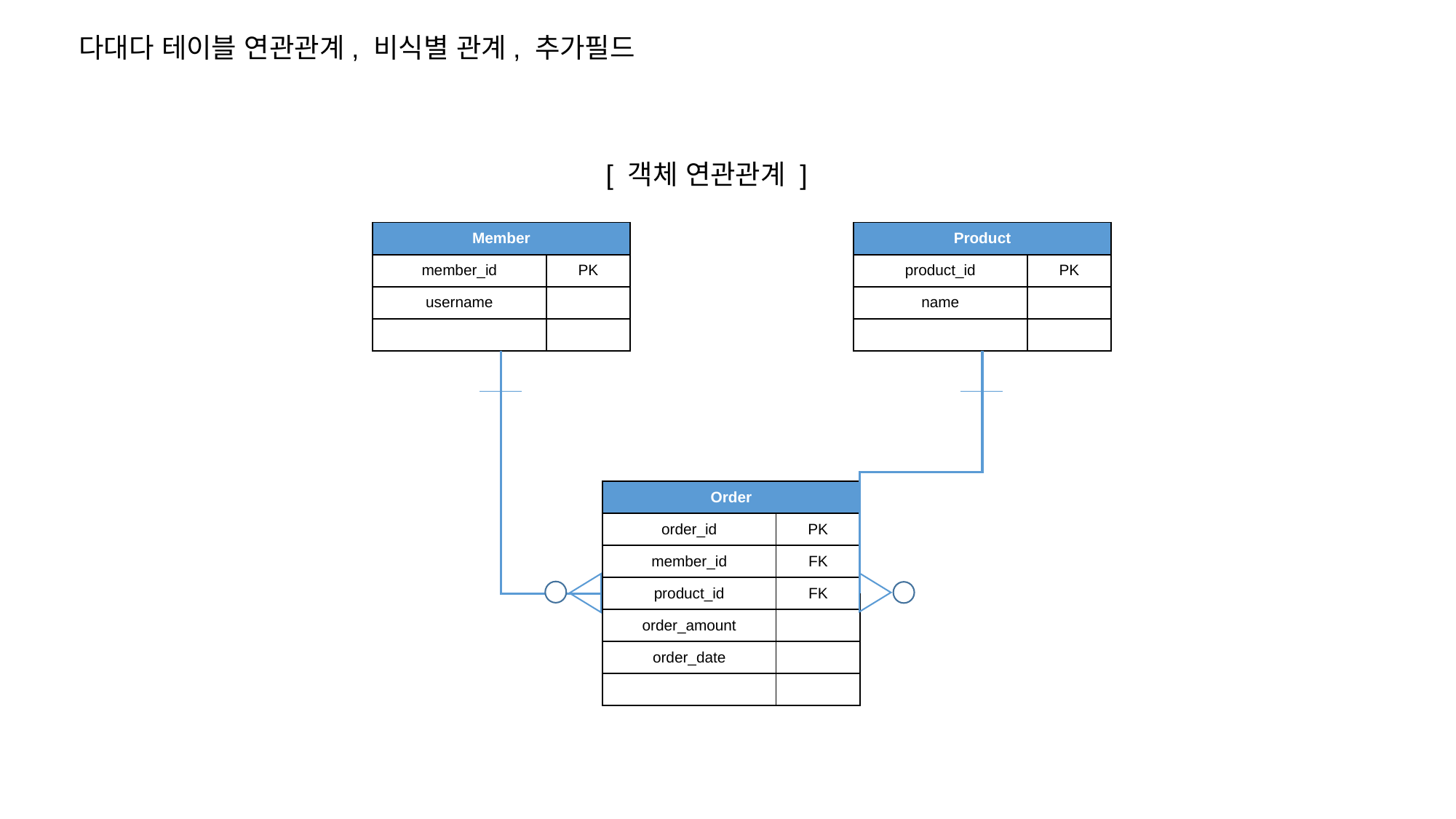

다대다 테이블 연관관계, 비식별 관계, 추가필드
[ 객체 연관관계 ]
| Member |  |
| --- | --- |
| member\_id | PK |
| username |  |
|  |  |
| Product |  |
| --- | --- |
| product\_id | PK |
| name |  |
|  |  |
| Order |  |
| --- | --- |
| order\_id | PK |
| member\_id | FK |
| product\_id | FK |
| order\_amount |  |
| order\_date |  |
|  |  |